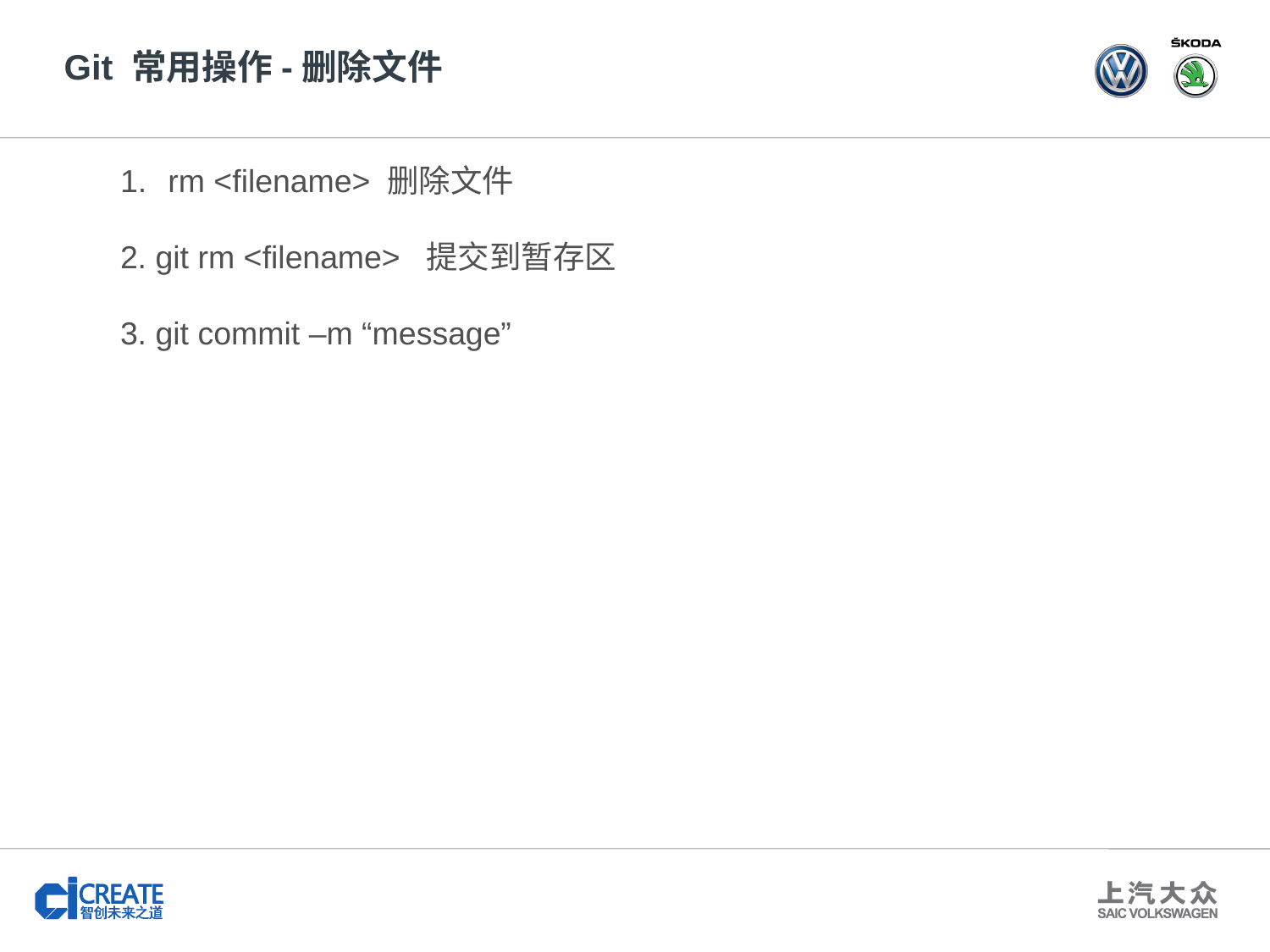

# Git 常用操作-删除文件
rm <filename> 删除文件

2. git rm <filename>  提交到暂存区

3. git commit –m “message”